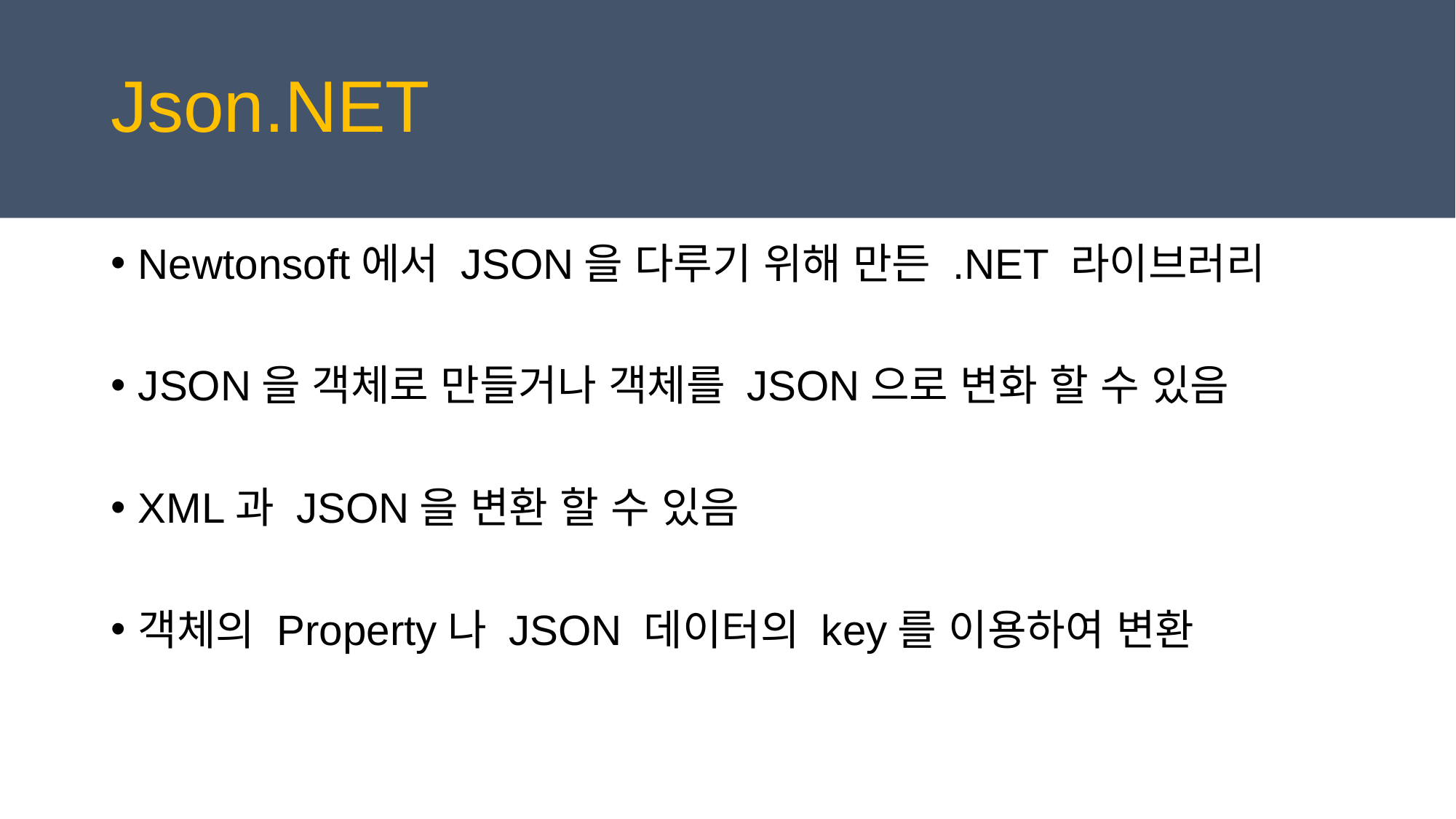

Json.NET
Newtonsoft에서 JSON을 다루기 위해 만든 .NET 라이브러리

JSON을 객체로 만들거나 객체를 JSON으로 변화 할 수 있음

XML과 JSON을 변환 할 수 있음

객체의 Property나 JSON 데이터의 key를 이용하여 변환